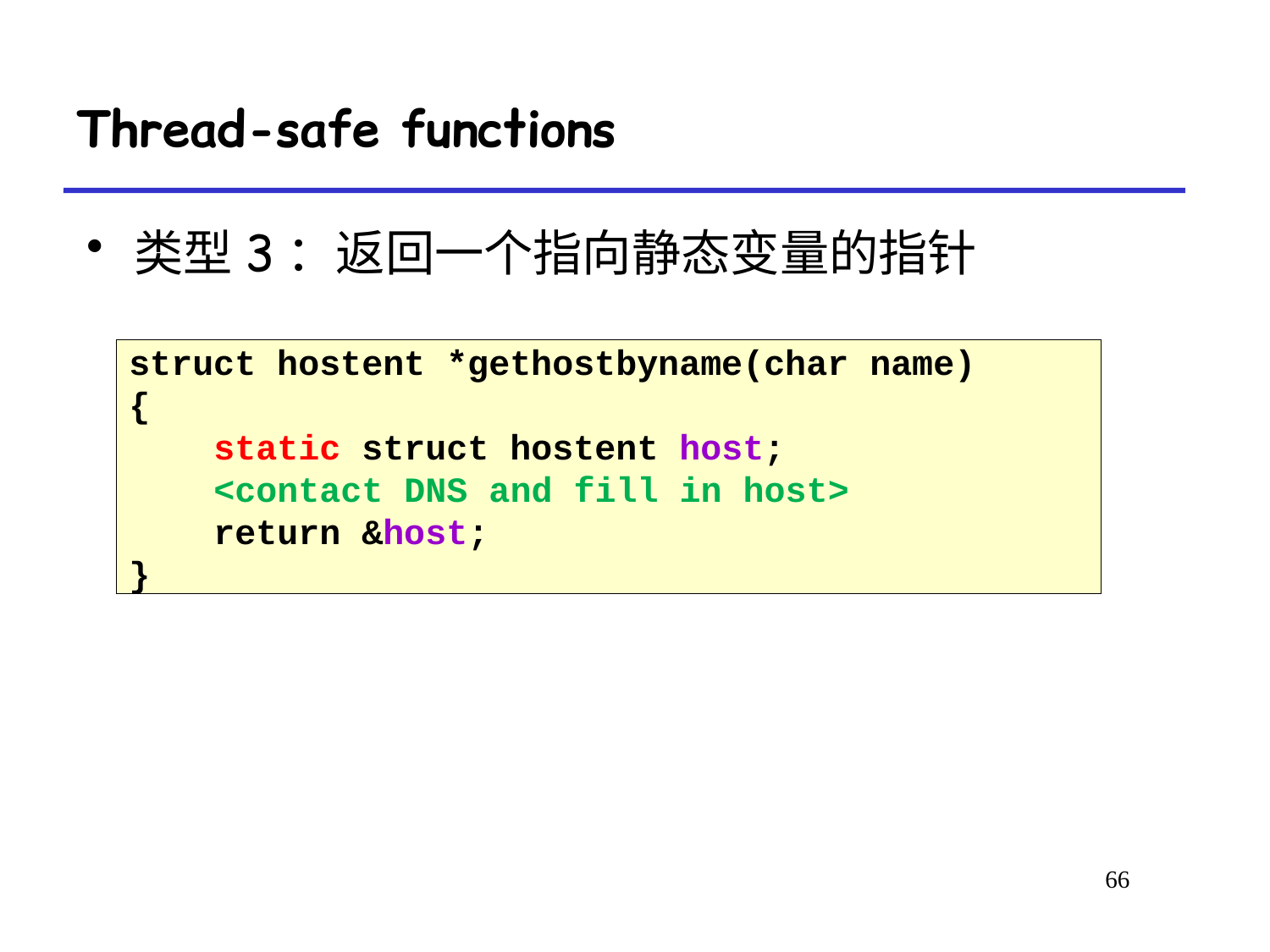

# Thread-safe functions
类型3：返回一个指向静态变量的指针
struct hostent *gethostbyname(char name)
{
    static struct hostent host;
    <contact DNS and fill in host>
    return &host;
}
66